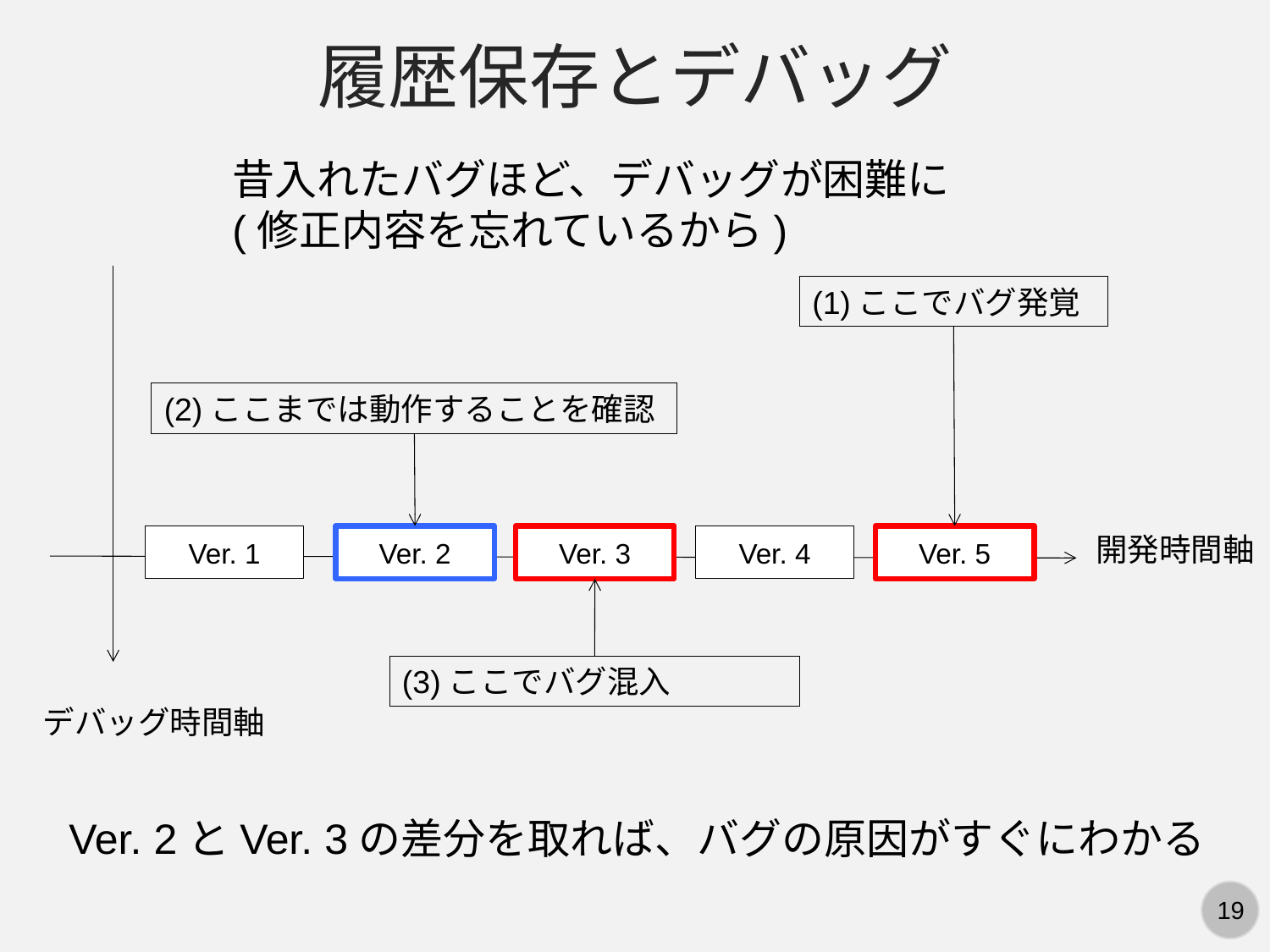

履歴保存とデバッグ
昔入れたバグほど、デバッグが困難に
(修正内容を忘れているから)
(1)ここでバグ発覚
(2)ここまでは動作することを確認
開発時間軸
Ver. 1
Ver. 2
Ver. 3
Ver. 4
Ver. 5
(3)ここでバグ混入
デバッグ時間軸
Ver. 2とVer. 3の差分を取れば、バグの原因がすぐにわかる